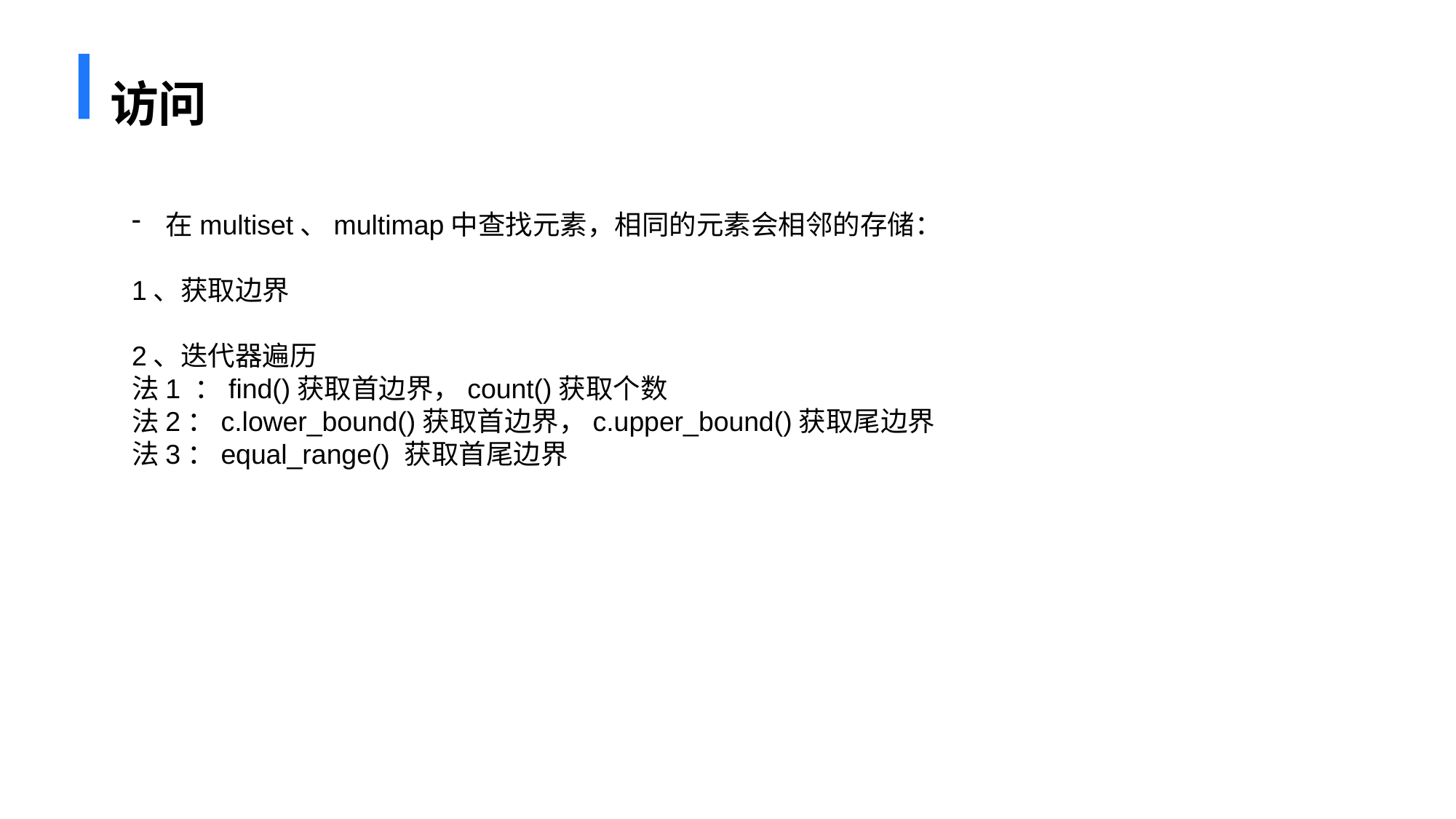

# 访问
在multiset、multimap中查找元素，相同的元素会相邻的存储：

1、获取边界

2、迭代器遍历
法1 ：find()获取首边界，count()获取个数
法2：c.lower_bound()获取首边界，c.upper_bound()获取尾边界
法3：equal_range() 获取首尾边界